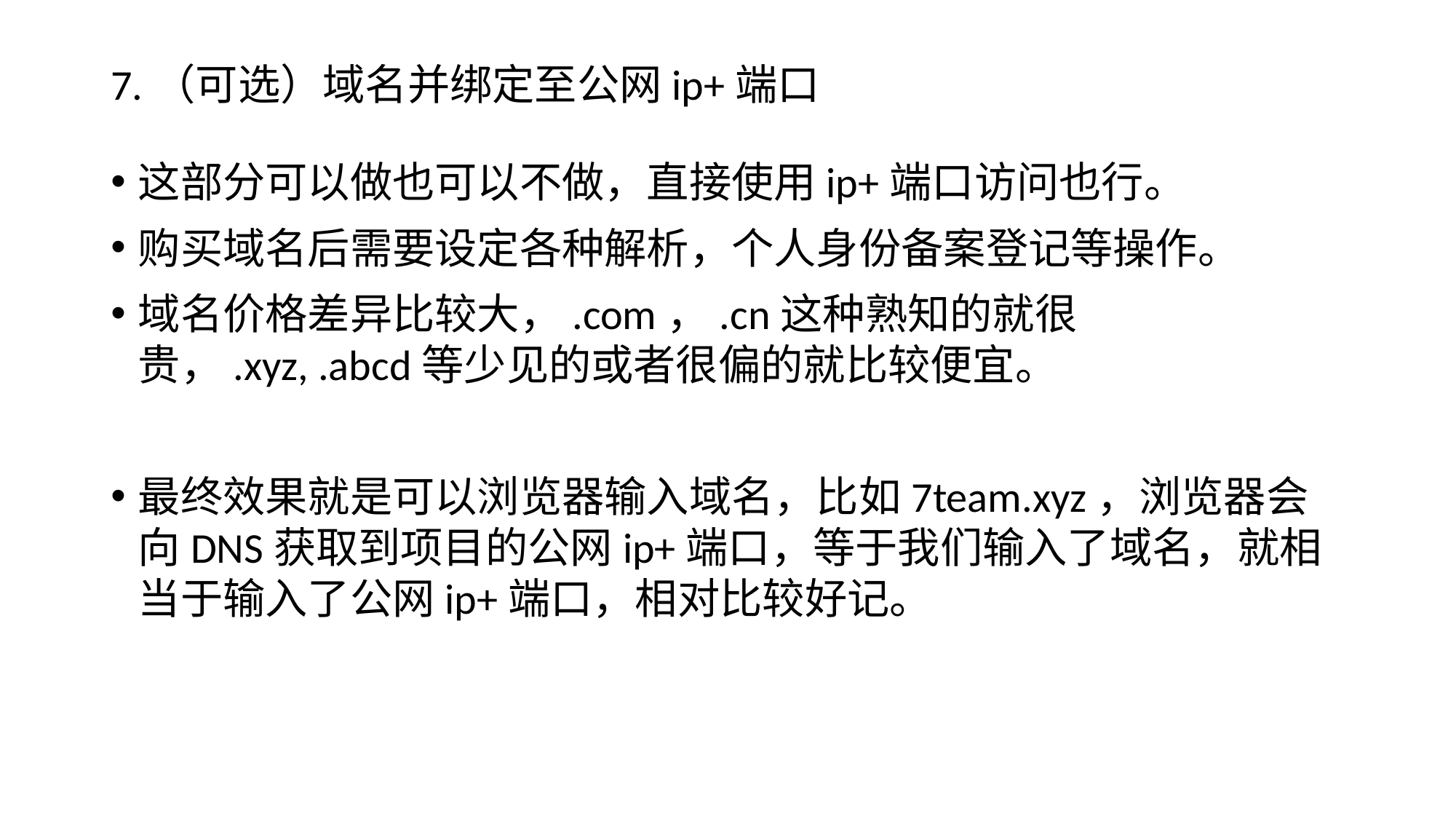

# 7.（可选）域名并绑定至公网ip+端口
这部分可以做也可以不做，直接使用ip+端口访问也行。
购买域名后需要设定各种解析，个人身份备案登记等操作。
域名价格差异比较大，.com，.cn这种熟知的就很贵，.xyz, .abcd等少见的或者很偏的就比较便宜。

最终效果就是可以浏览器输入域名，比如7team.xyz，浏览器会向DNS获取到项目的公网ip+端口，等于我们输入了域名，就相当于输入了公网ip+端口，相对比较好记。